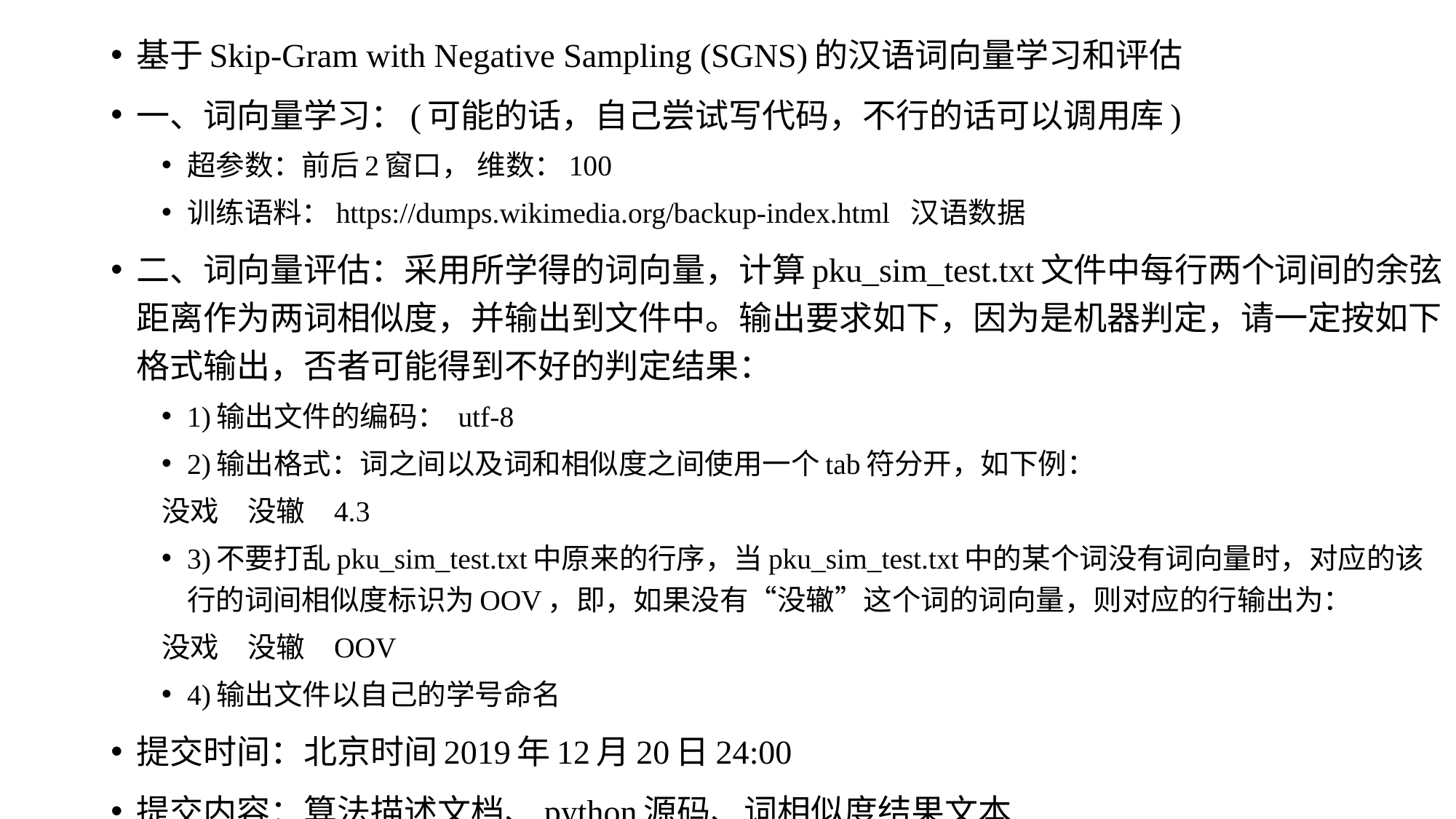

基于Skip-Gram with Negative Sampling (SGNS)的汉语词向量学习和评估
一、词向量学习：(可能的话，自己尝试写代码，不行的话可以调用库)
超参数：前后2窗口， 维数：100
训练语料：https://dumps.wikimedia.org/backup-index.html  汉语数据
二、词向量评估：采用所学得的词向量，计算pku_sim_test.txt文件中每行两个词间的余弦距离作为两词相似度，并输出到文件中。输出要求如下，因为是机器判定，请一定按如下格式输出，否者可能得到不好的判定结果：
1)输出文件的编码： utf-8
2)输出格式：词之间以及词和相似度之间使用一个tab符分开，如下例：
没戏	没辙	4.3
3)不要打乱pku_sim_test.txt中原来的行序，当pku_sim_test.txt中的某个词没有词向量时，对应的该行的词间相似度标识为OOV，即，如果没有“没辙”这个词的词向量，则对应的行输出为：
没戏	没辙	OOV
4)输出文件以自己的学号命名
提交时间：北京时间2019年12月20日24:00
提交内容：算法描述文档、python源码、词相似度结果文本